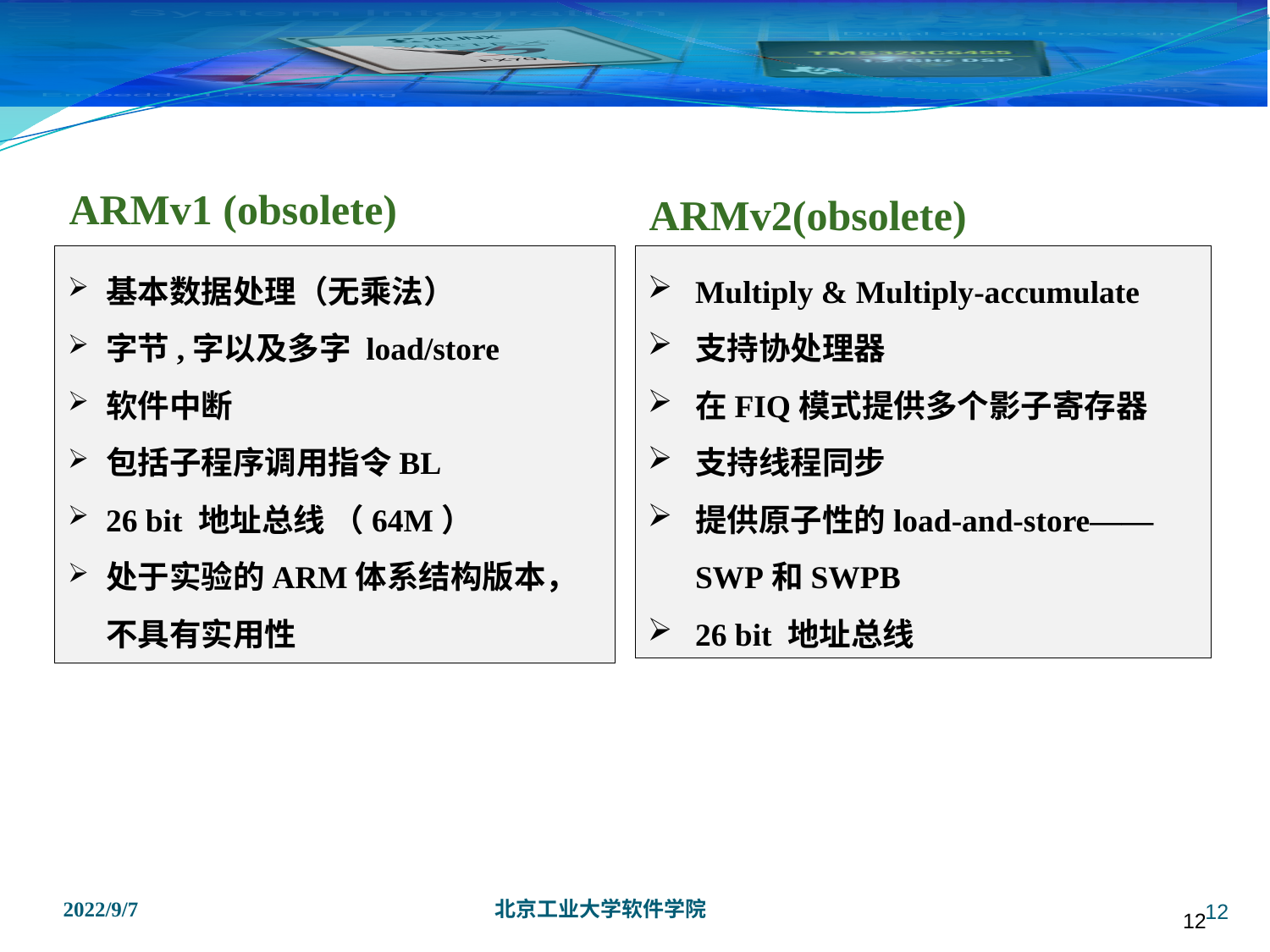

12
ARMv1 (obsolete)
ARMv2(obsolete)
基本数据处理（无乘法）
字节,字以及多字 load/store
软件中断
包括子程序调用指令BL
26 bit 地址总线 （64M）
处于实验的ARM体系结构版本，不具有实用性

Multiply & Multiply-accumulate
支持协处理器
在FIQ模式提供多个影子寄存器
支持线程同步
提供原子性的load-and-store——SWP和SWPB
26 bit 地址总线